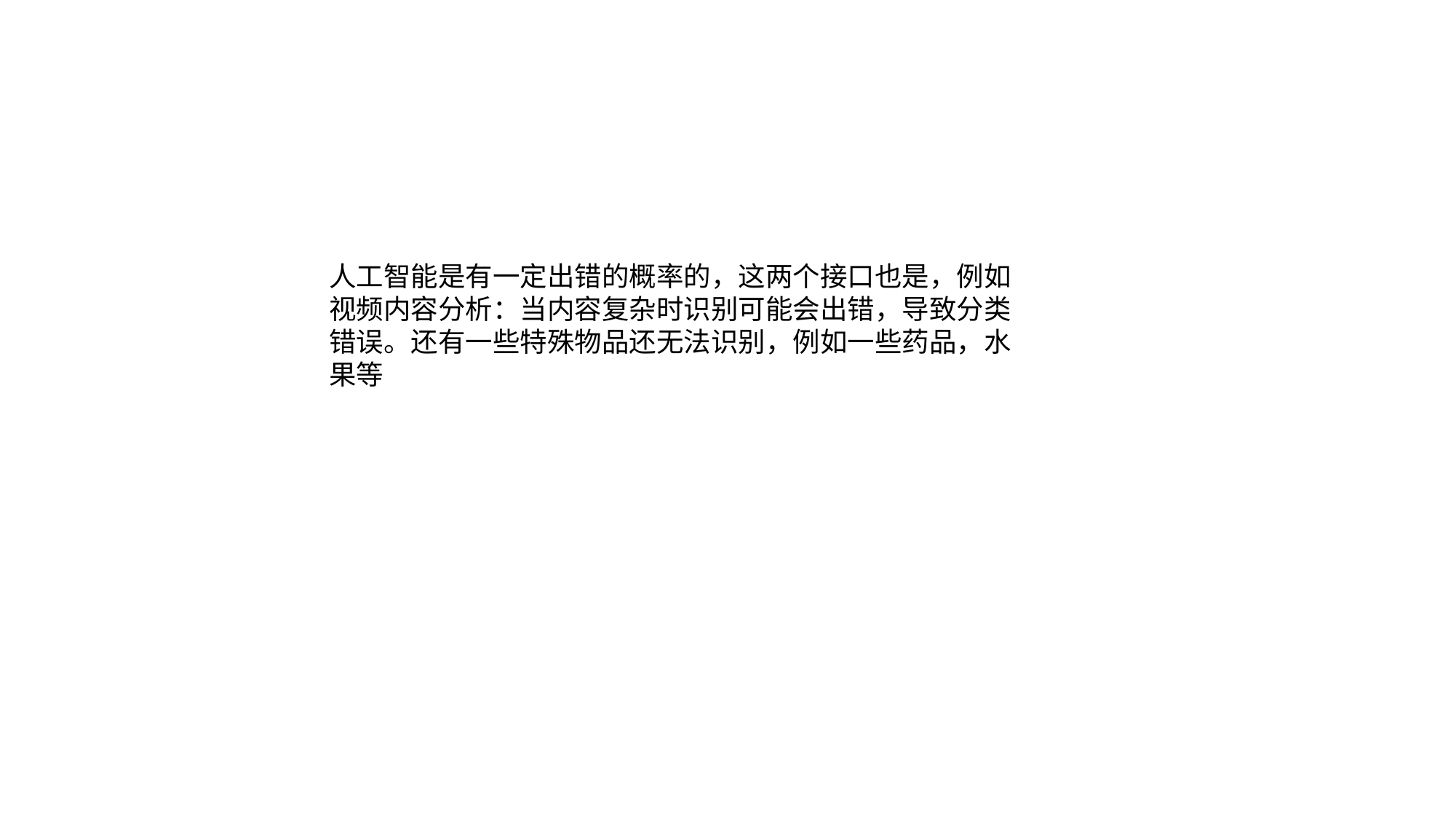

人工智能是有一定出错的概率的，这两个接口也是，例如视频内容分析：当内容复杂时识别可能会出错，导致分类错误。还有一些特殊物品还无法识别，例如一些药品，水果等